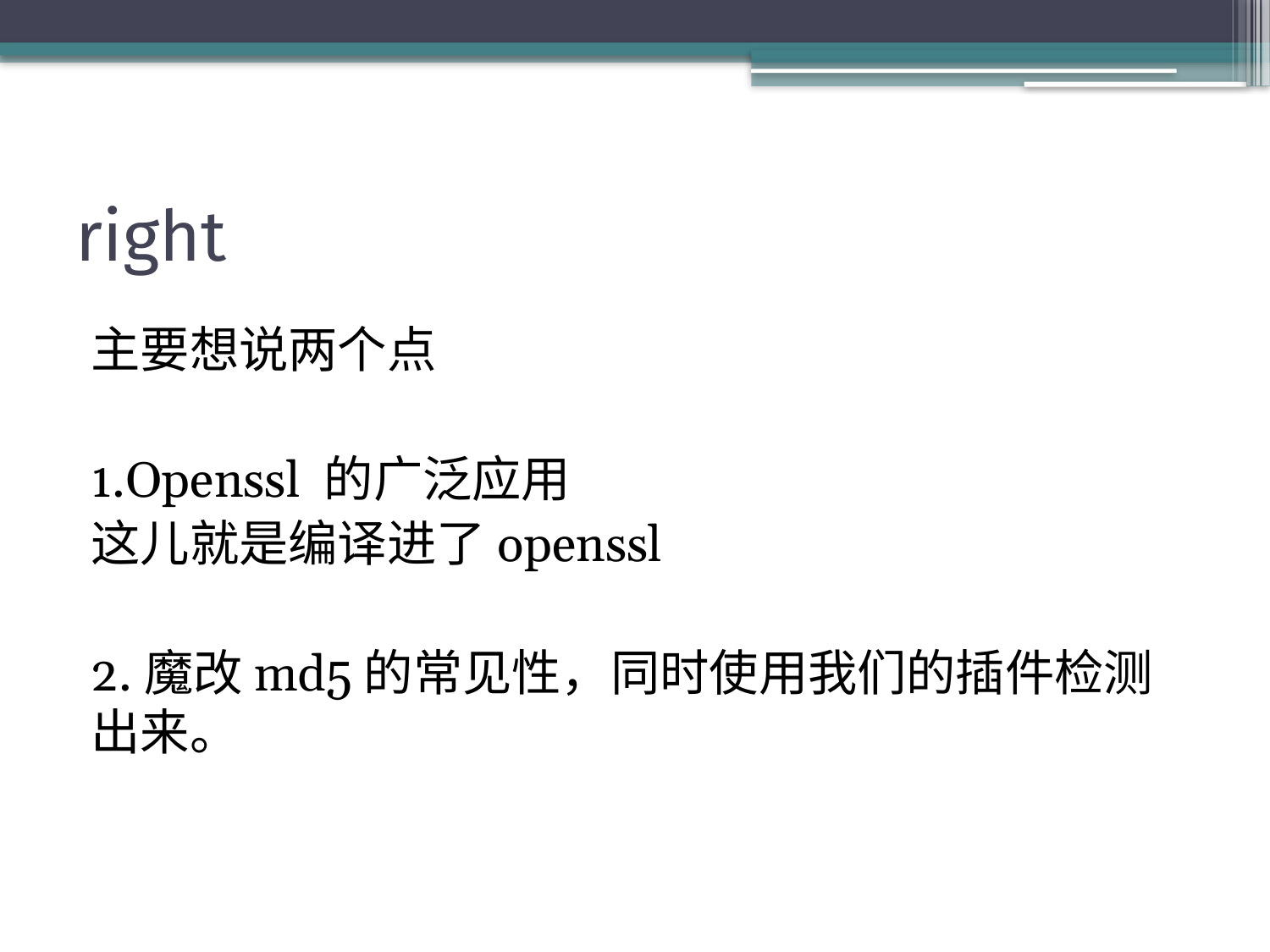

# right
主要想说两个点

1.Openssl 的广泛应用
这儿就是编译进了openssl

2.魔改md5的常见性，同时使用我们的插件检测出来。